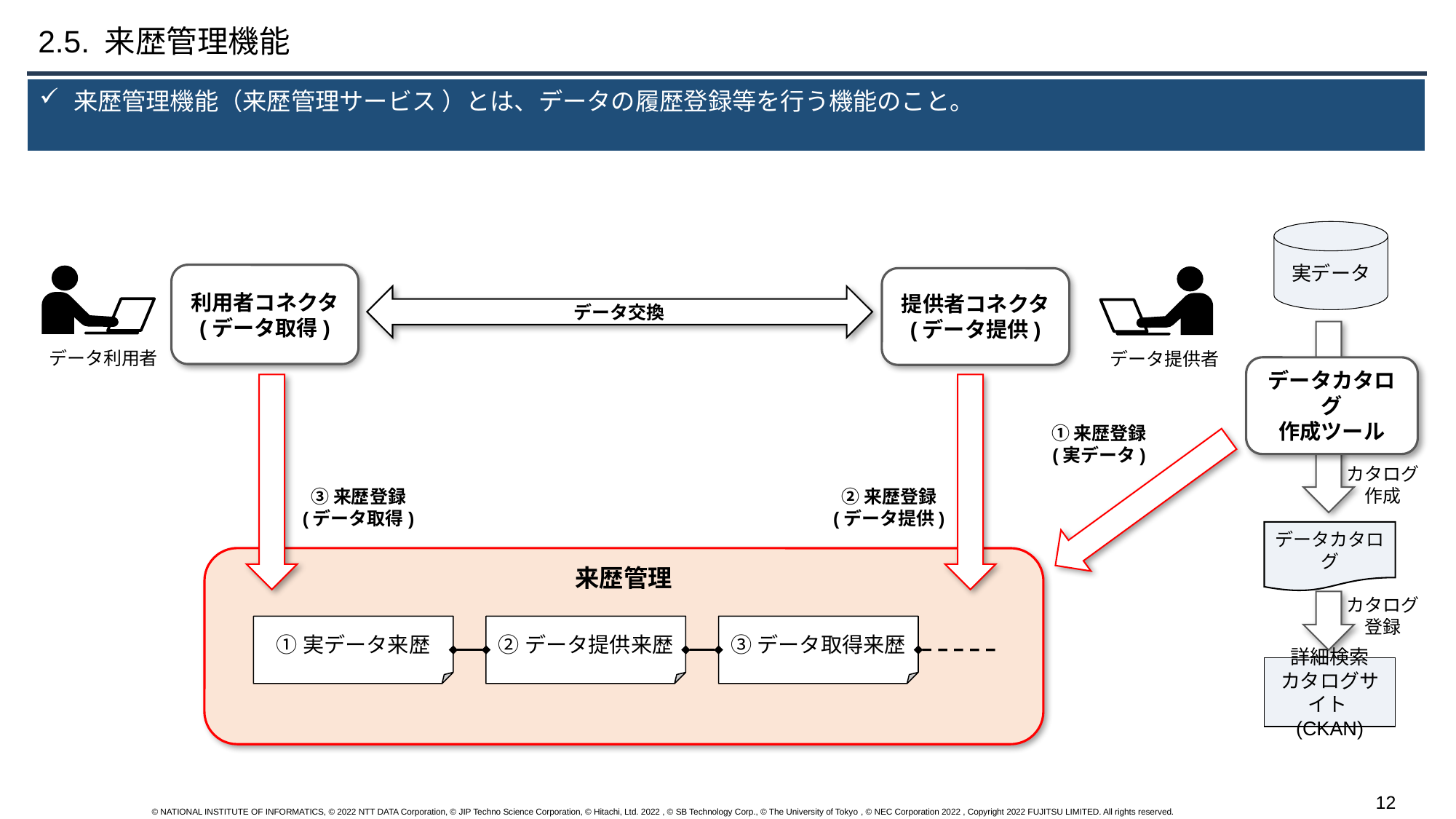

2.5. 来歴管理機能
来歴管理機能（来歴管理サービス ）とは、データの履歴登録等を行う機能のこと。

実データ
利用者コネクタ
(データ取得)

提供者コネクタ
(データ提供)
データ交換
データ利用者
データ提供者
データカタログ
作成ツール

①来歴登録
(実データ)

カタログ
作成

③来歴登録
(データ取得)
②来歴登録
(データ提供)
データカタログ
来歴管理
カタログ
登録

①実データ来歴
②データ提供来歴
③データ取得来歴
詳細検索
カタログサイト(CKAN)